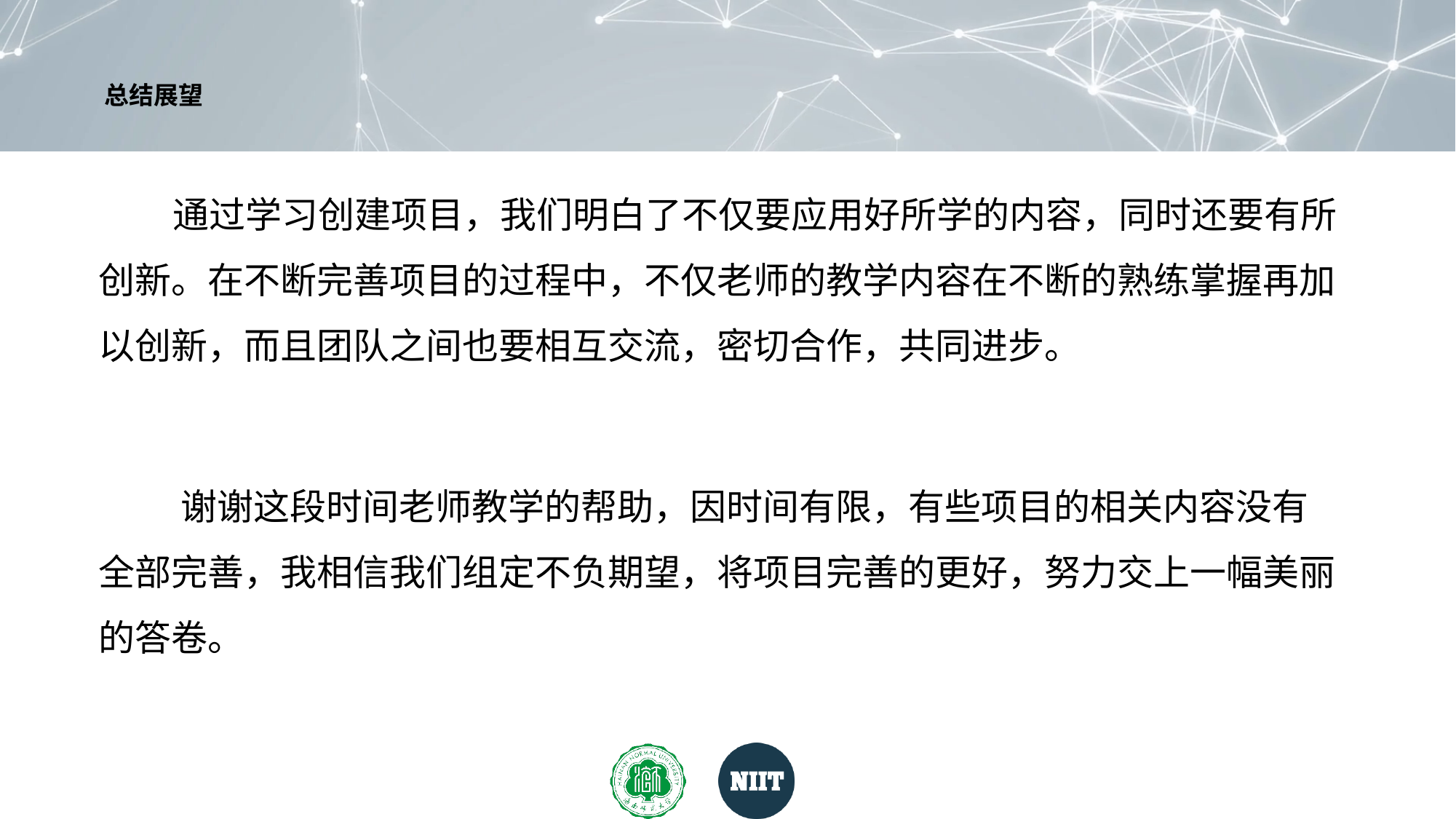

# 总结展望
        通过学习创建项目，我们明白了不仅要应用好所学的内容，同时还要有所创新。在不断完善项目的过程中，不仅老师的教学内容在不断的熟练掌握再加以创新，而且团队之间也要相互交流，密切合作，共同进步。

         谢谢这段时间老师教学的帮助，因时间有限，有些项目的相关内容没有全部完善，我相信我们组定不负期望，将项目完善的更好，努力交上一幅美丽的答卷。